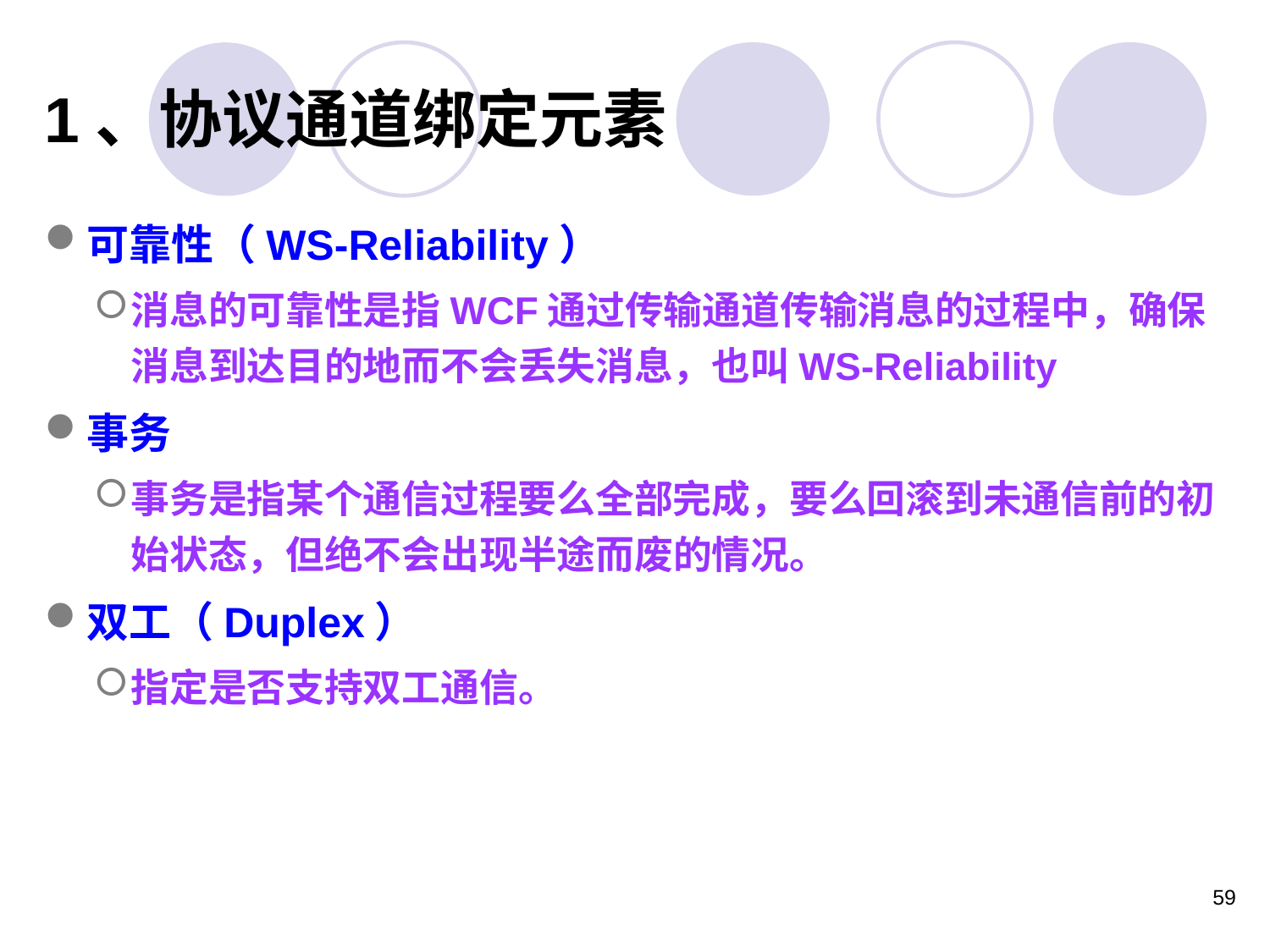

# 1、协议通道绑定元素
可靠性（WS-Reliability）
消息的可靠性是指WCF通过传输通道传输消息的过程中，确保消息到达目的地而不会丢失消息，也叫WS-Reliability
事务
事务是指某个通信过程要么全部完成，要么回滚到未通信前的初始状态，但绝不会出现半途而废的情况。
双工（Duplex）
指定是否支持双工通信。

59